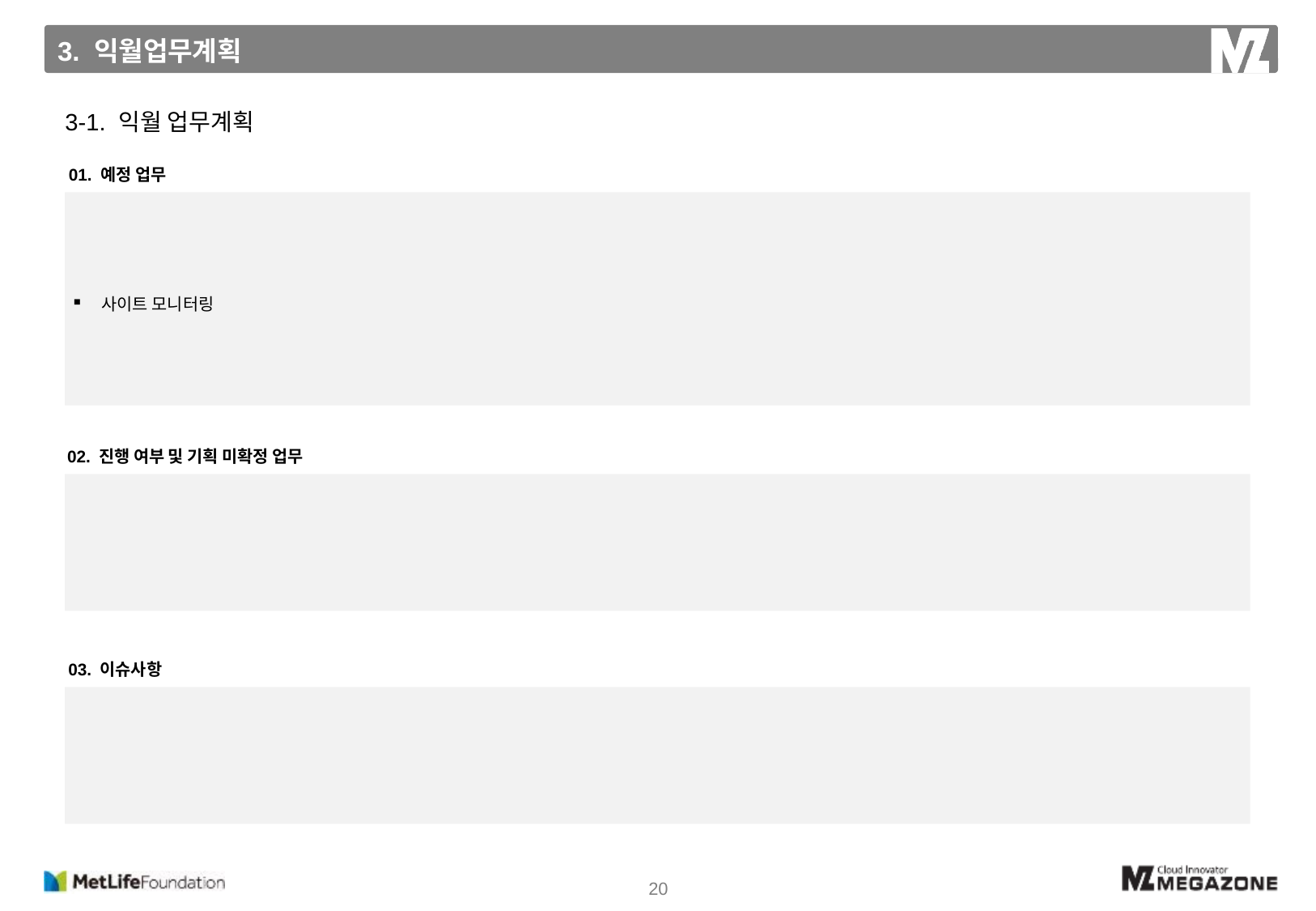

3. 익월업무계획
3-1. 익월 업무계획
01. 예정 업무

사이트 모니터링
02. 진행 여부 및 기획 미확정 업무

03. 이슈사항

20